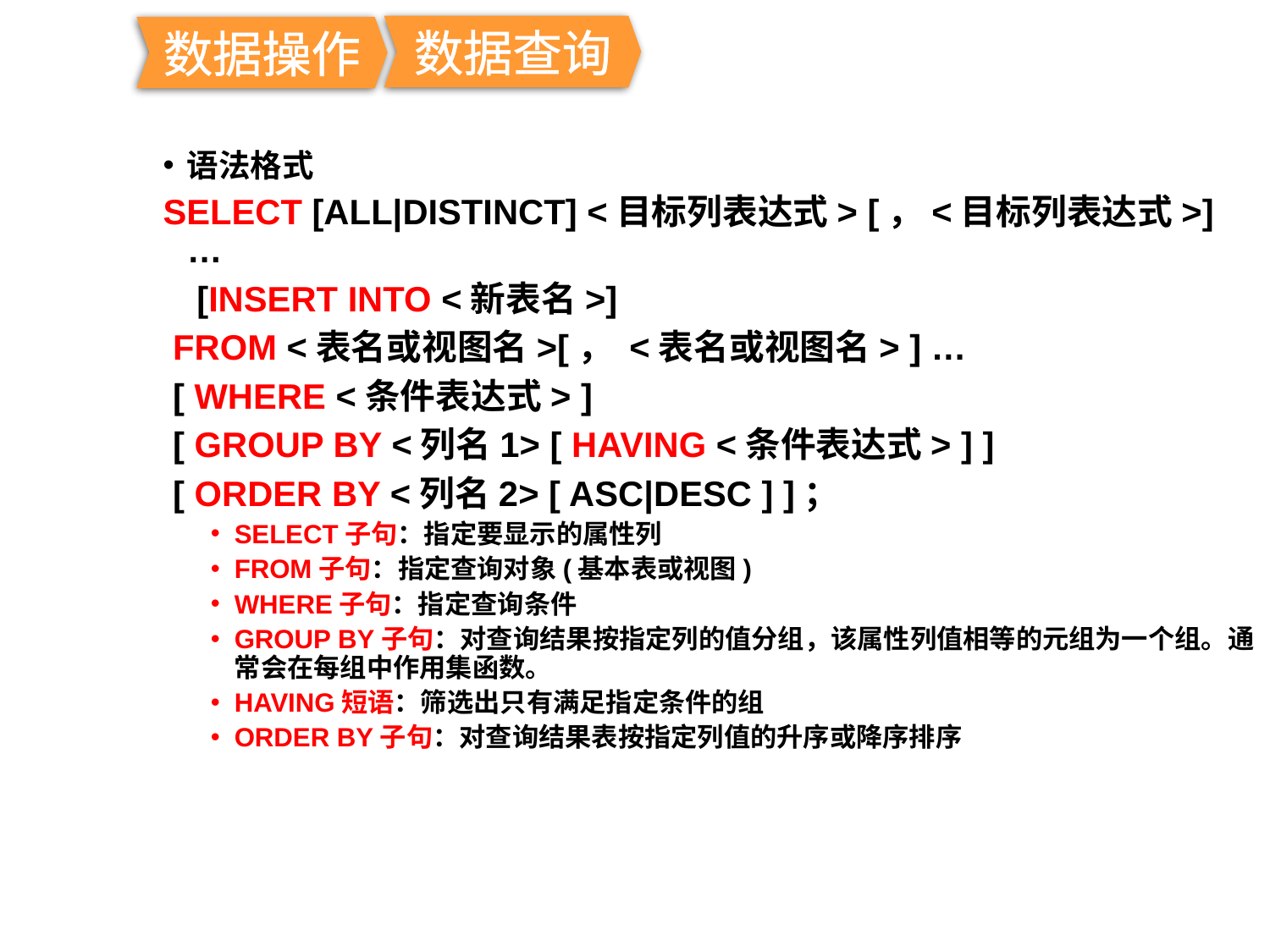

数据查询
数据操作

语法格式
SELECT [ALL|DISTINCT] <目标列表达式> [，<目标列表达式>] …
	 [INSERT INTO <新表名>]
 FROM <表名或视图名>[， <表名或视图名> ] …
 [ WHERE <条件表达式> ]
 [ GROUP BY <列名1> [ HAVING <条件表达式> ] ]
 [ ORDER BY <列名2> [ ASC|DESC ] ]；
SELECT子句：指定要显示的属性列
FROM子句：指定查询对象(基本表或视图)
WHERE子句：指定查询条件
GROUP BY子句：对查询结果按指定列的值分组，该属性列值相等的元组为一个组。通常会在每组中作用集函数。
HAVING短语：筛选出只有满足指定条件的组
ORDER BY子句：对查询结果表按指定列值的升序或降序排序